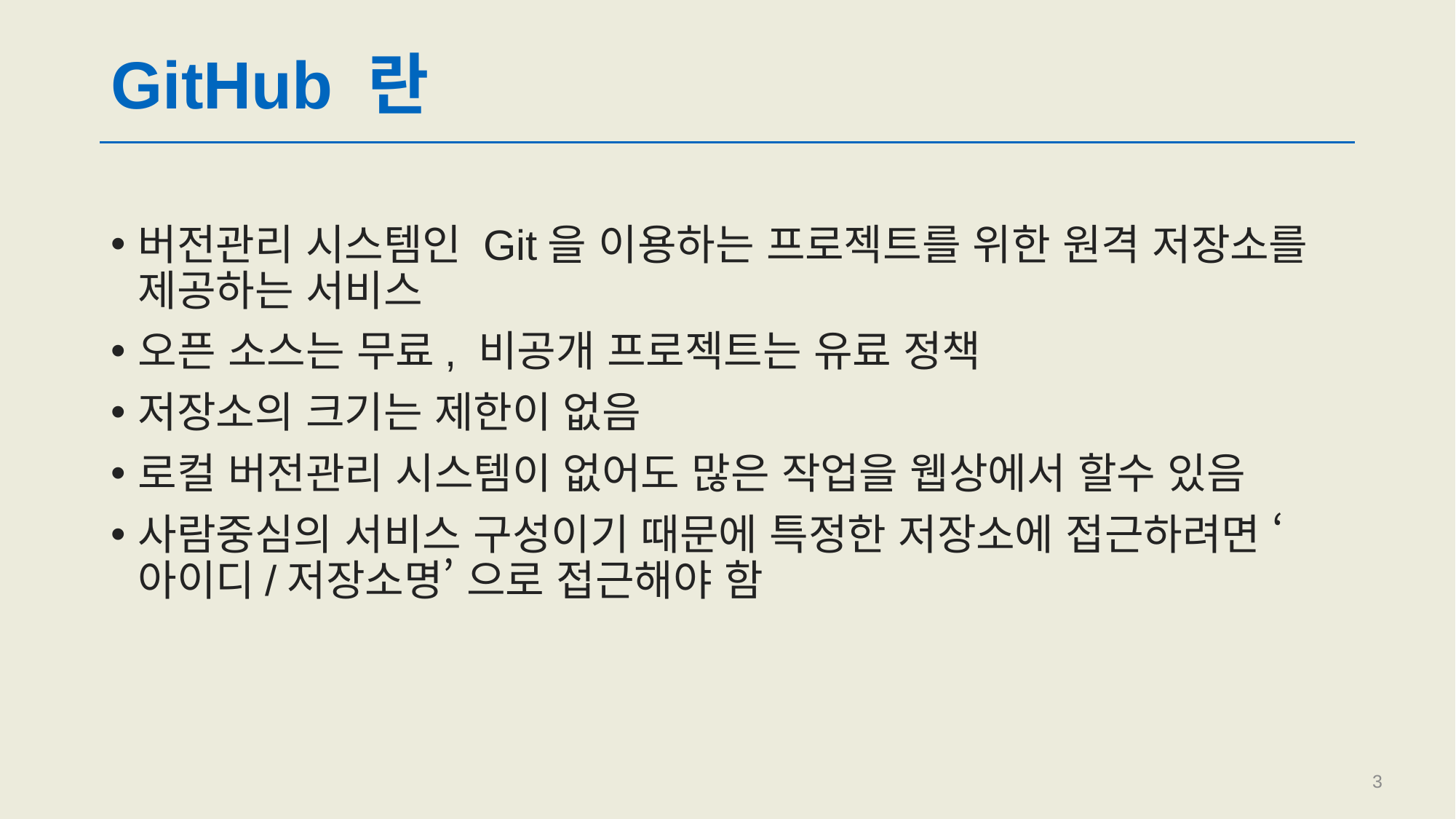

# GitHub 란
버전관리 시스템인 Git을 이용하는 프로젝트를 위한 원격 저장소를 제공하는 서비스
오픈 소스는 무료, 비공개 프로젝트는 유료 정책
저장소의 크기는 제한이 없음
로컬 버전관리 시스템이 없어도 많은 작업을 웹상에서 할수 있음
사람중심의 서비스 구성이기 때문에 특정한 저장소에 접근하려면 ‘아이디/저장소명’ 으로 접근해야 함
3